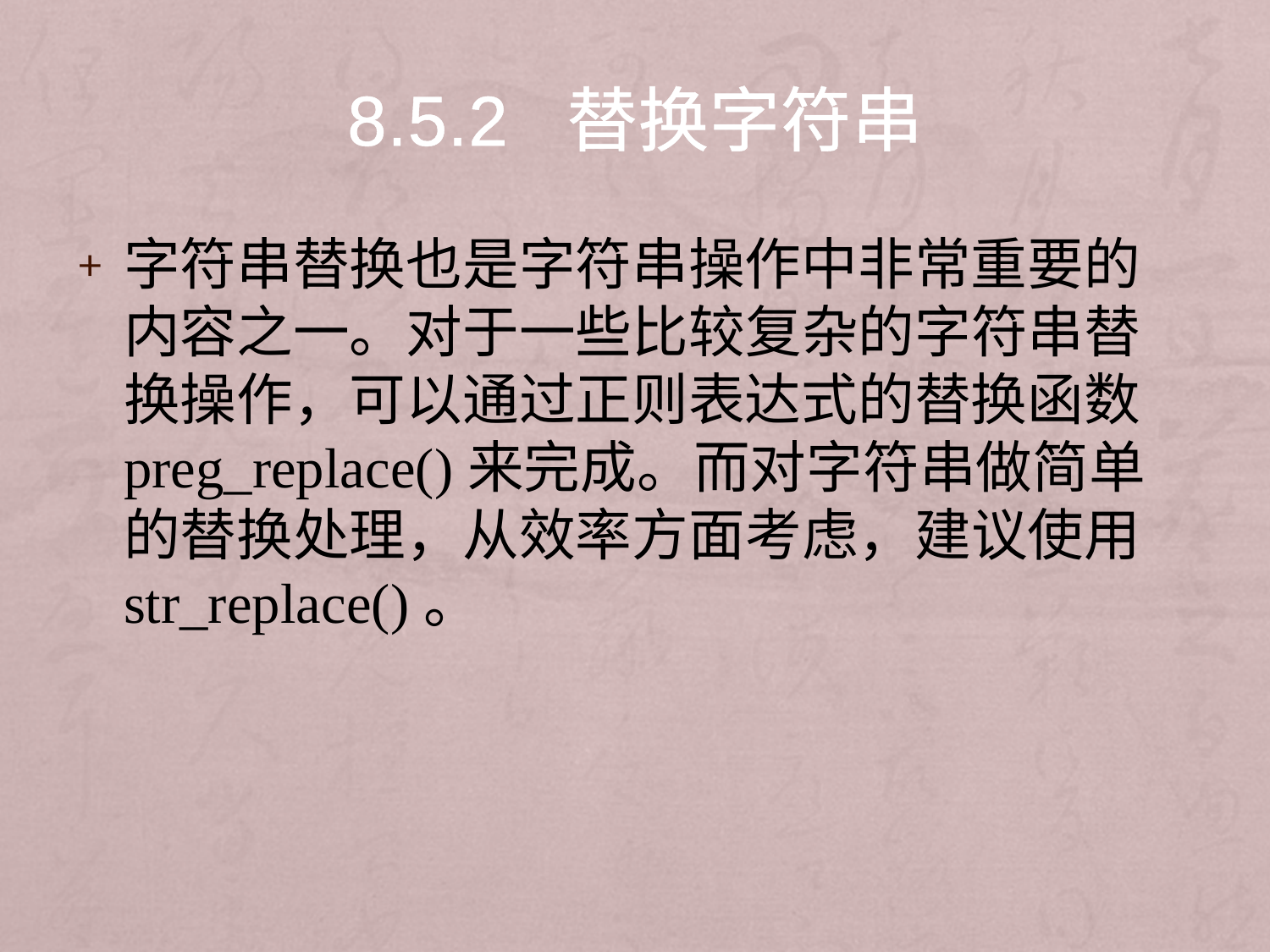

# 8.5.2  替换字符串
字符串替换也是字符串操作中非常重要的内容之一。对于一些比较复杂的字符串替换操作，可以通过正则表达式的替换函数preg_replace()来完成。而对字符串做简单的替换处理，从效率方面考虑，建议使用str_replace()。